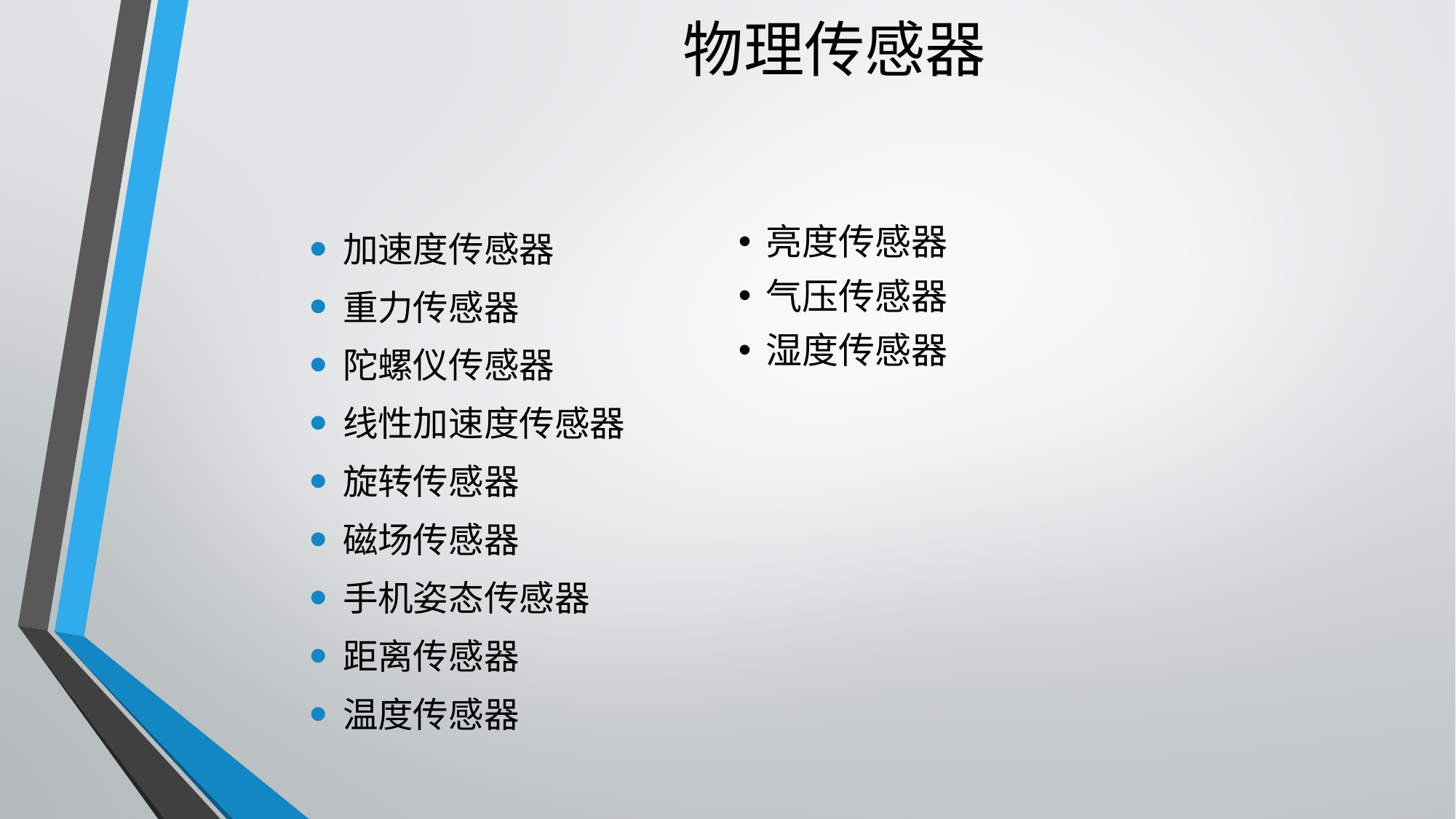

# 物理传感器
亮度传感器
气压传感器
湿度传感器
加速度传感器
重力传感器
陀螺仪传感器
线性加速度传感器
旋转传感器
磁场传感器
手机姿态传感器
距离传感器
温度传感器